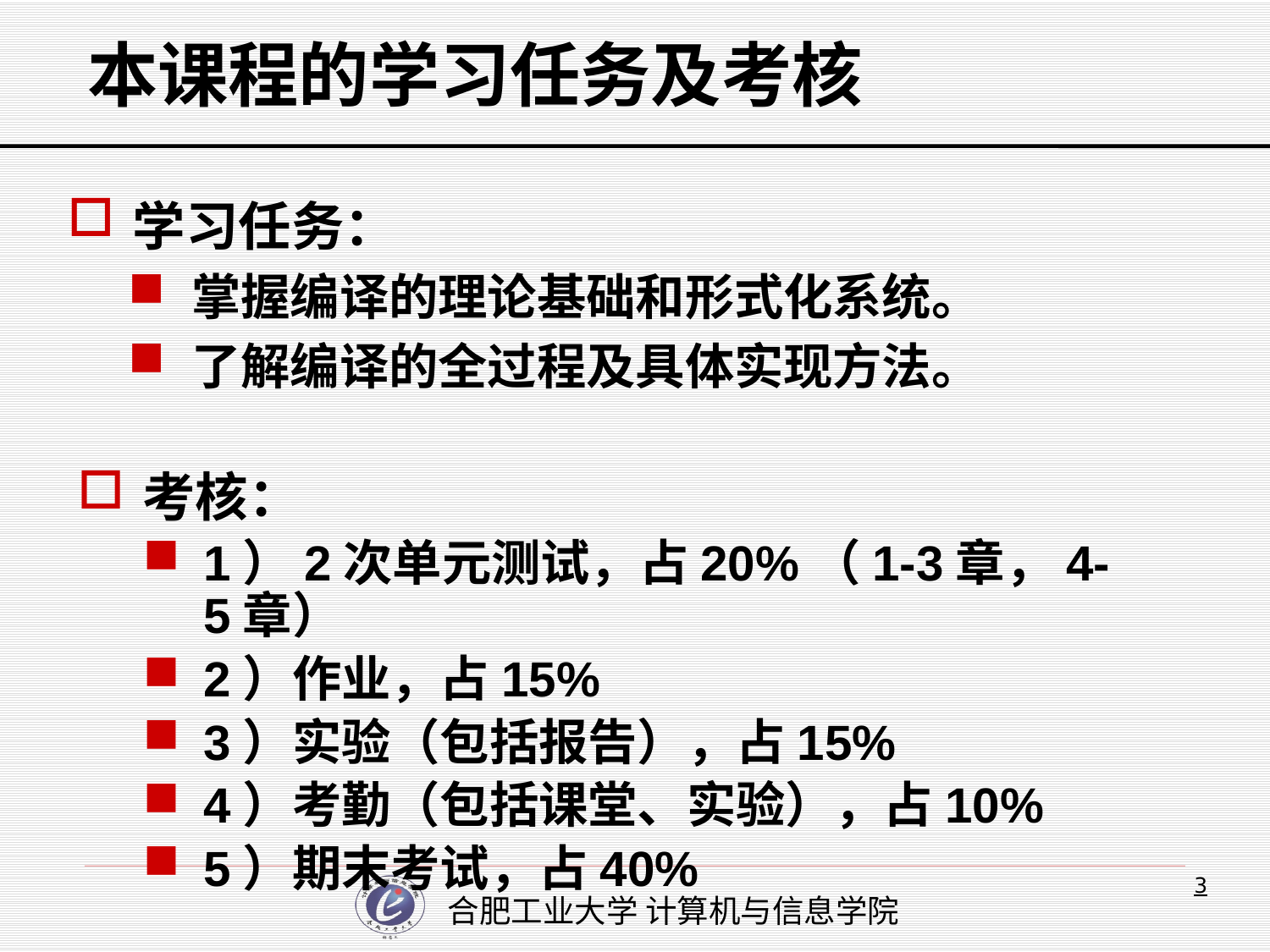

# 本课程的学习任务及考核

学习任务：
掌握编译的理论基础和形式化系统。
了解编译的全过程及具体实现方法。
考核：
1）2次单元测试，占20%（1-3章，4-5章）
2）作业，占15%
3）实验（包括报告），占15%
4）考勤（包括课堂、实验），占10%
5）期末考试，占40%

3